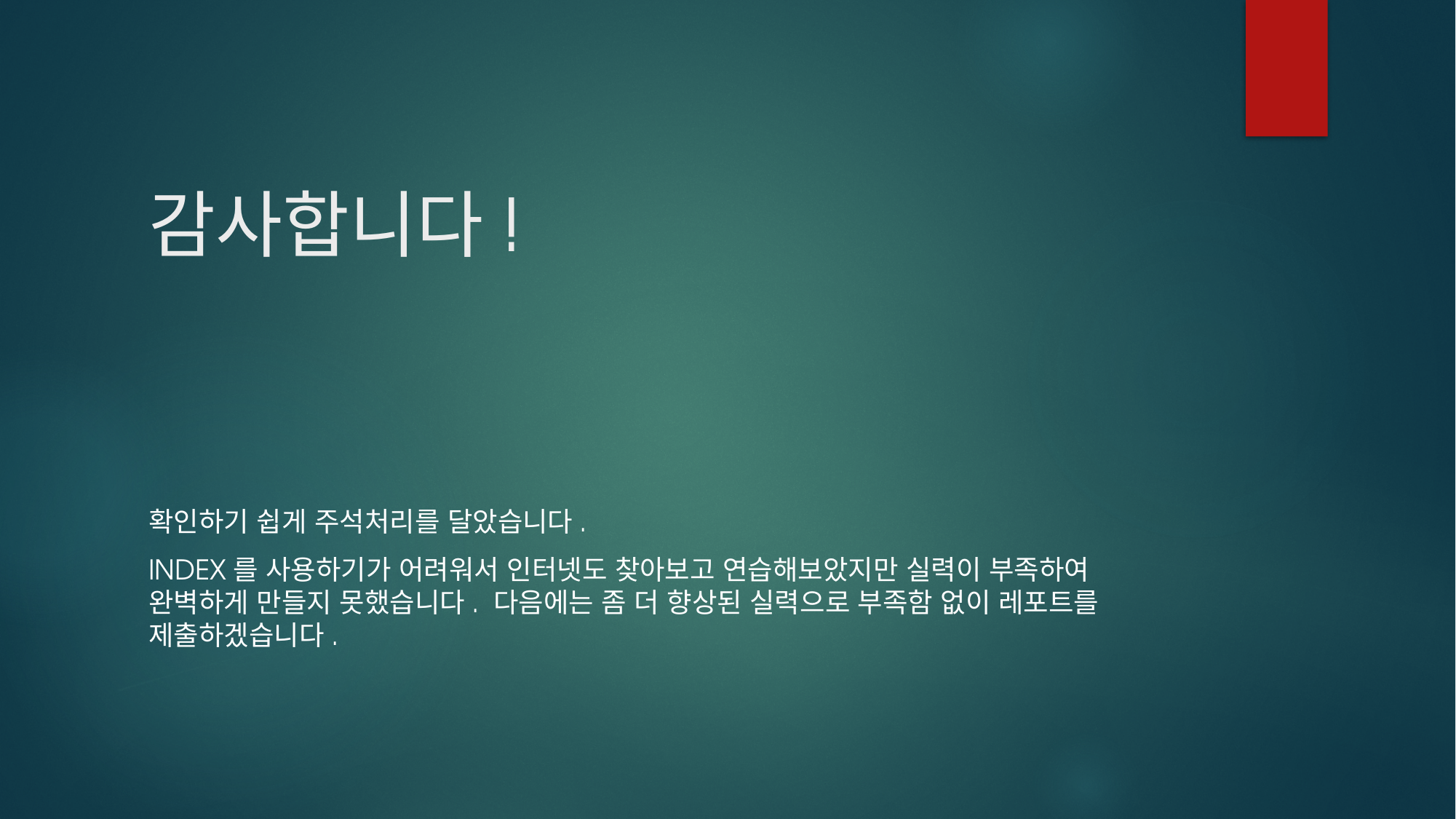

# 감사합니다!
확인하기 쉽게 주석처리를 달았습니다.
INDEX를 사용하기가 어려워서 인터넷도 찾아보고 연습해보았지만 실력이 부족하여 완벽하게 만들지 못했습니다. 다음에는 좀 더 향상된 실력으로 부족함 없이 레포트를 제출하겠습니다.